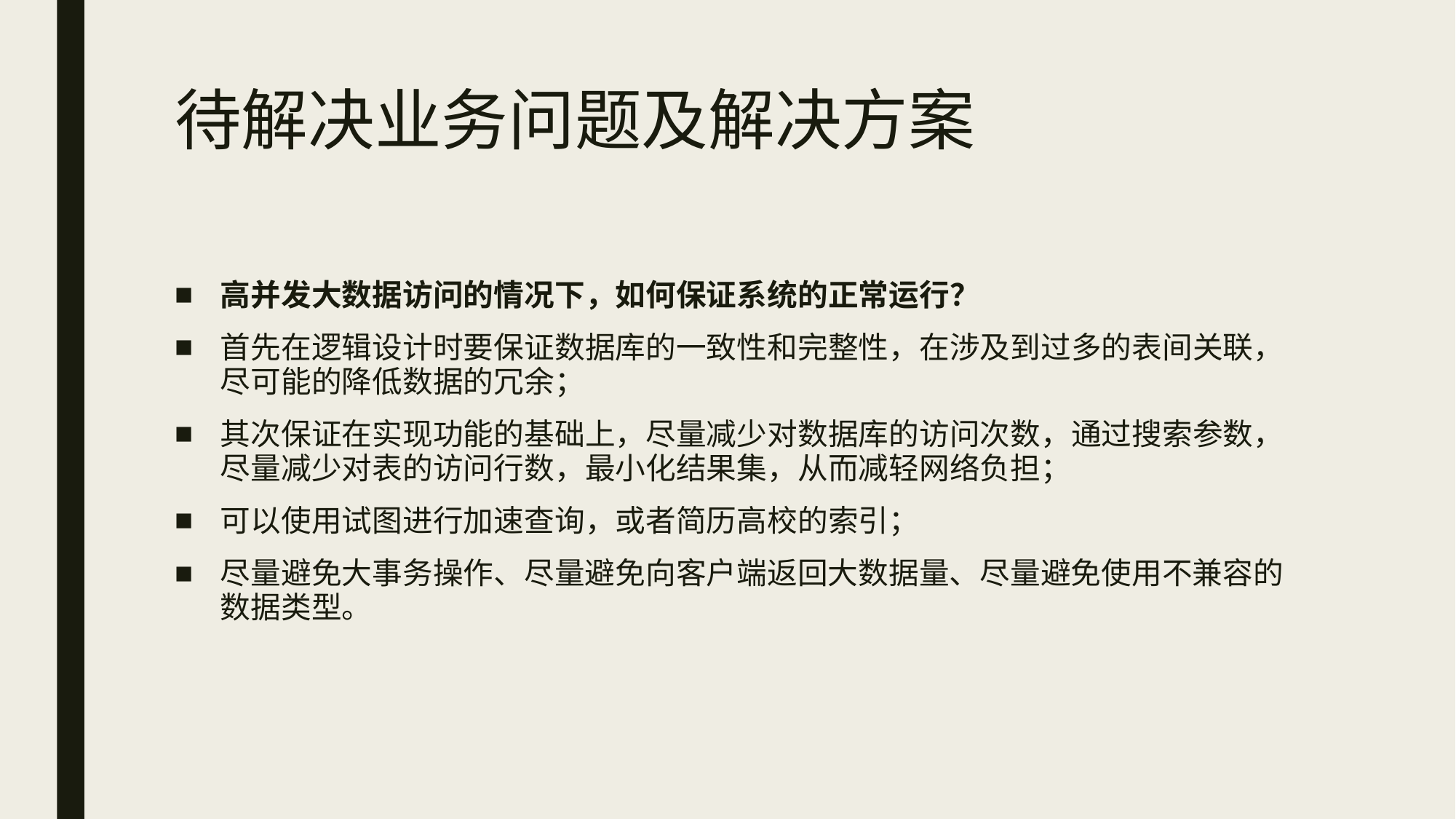

# 待解决业务问题及解决方案
高并发大数据访问的情况下，如何保证系统的正常运行？
首先在逻辑设计时要保证数据库的一致性和完整性，在涉及到过多的表间关联，尽可能的降低数据的冗余；
其次保证在实现功能的基础上，尽量减少对数据库的访问次数，通过搜索参数，尽量减少对表的访问行数，最小化结果集，从而减轻网络负担；
可以使用试图进行加速查询，或者简历高校的索引；
尽量避免大事务操作、尽量避免向客户端返回大数据量、尽量避免使用不兼容的数据类型。